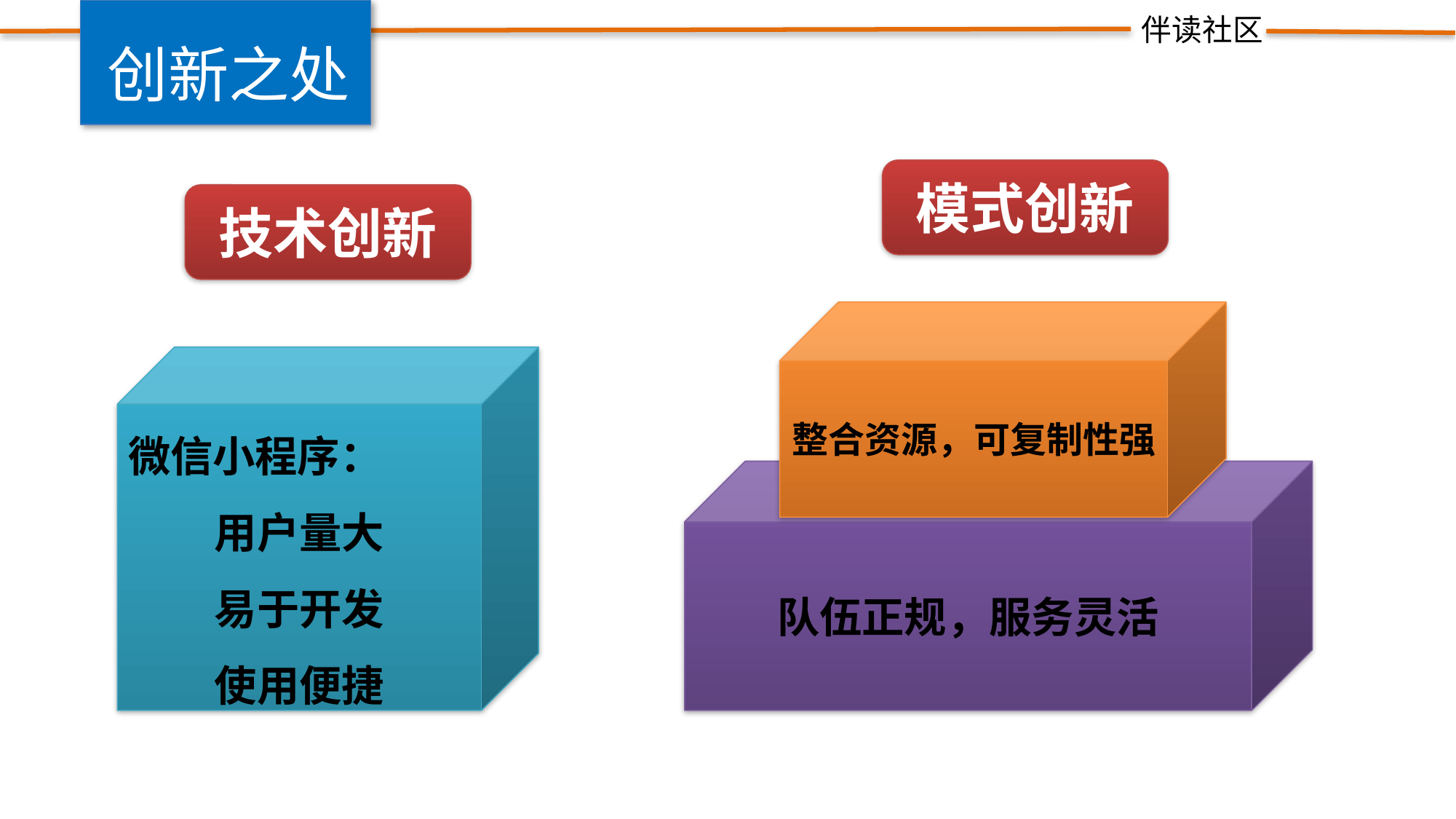

伴读社区
创新之处
模式创新
技术创新
点击添加文本
整合资源，可复制性强
微信小程序：
用户量大
易于开发
使用便捷
点击添加文本
队伍正规，服务灵活
点击添加文本
点击添加文本